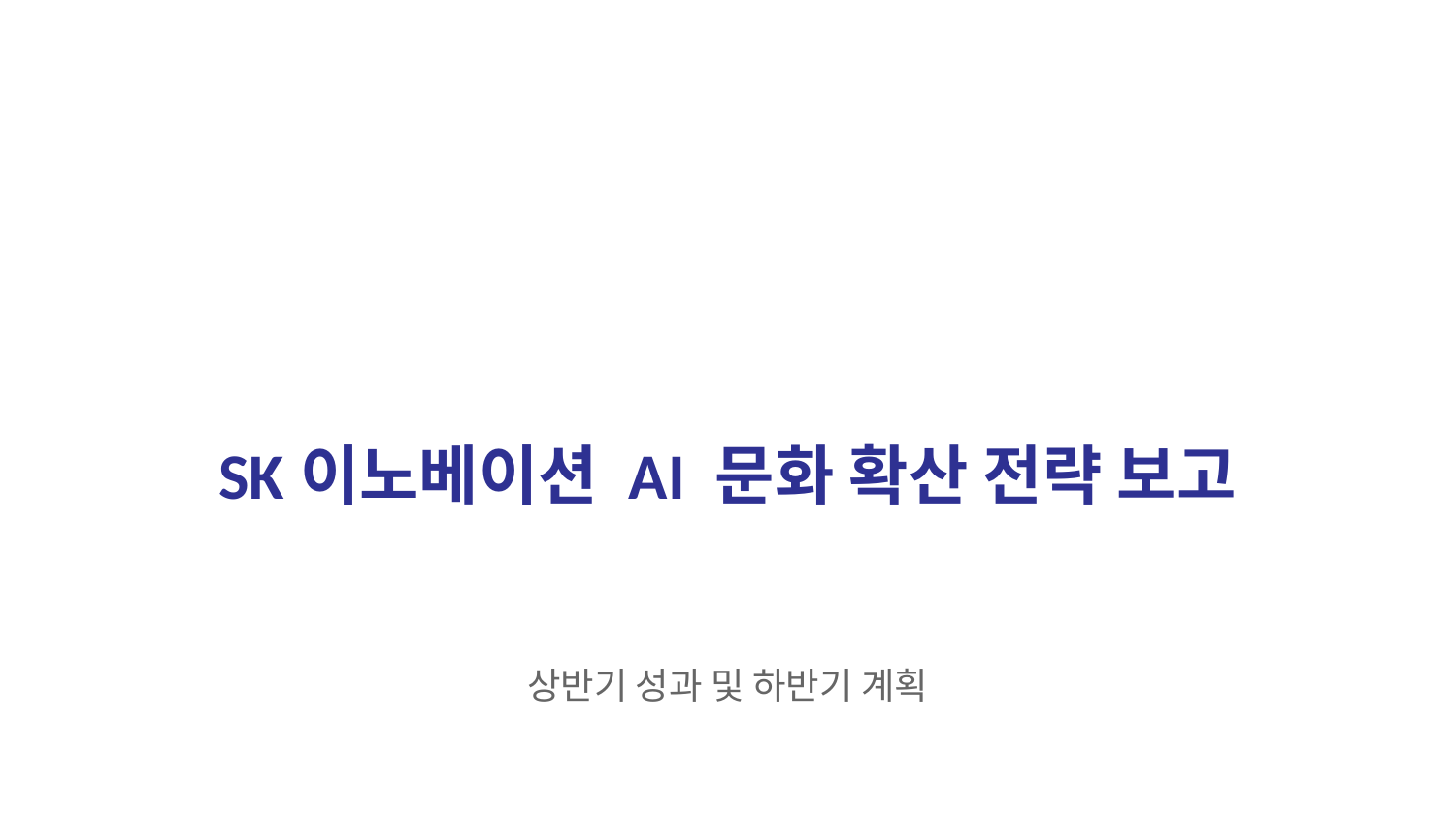

SK이노베이션 AI 문화 확산 전략 보고
상반기 성과 및 하반기 계획
2025.06.28 생성
Neural Café